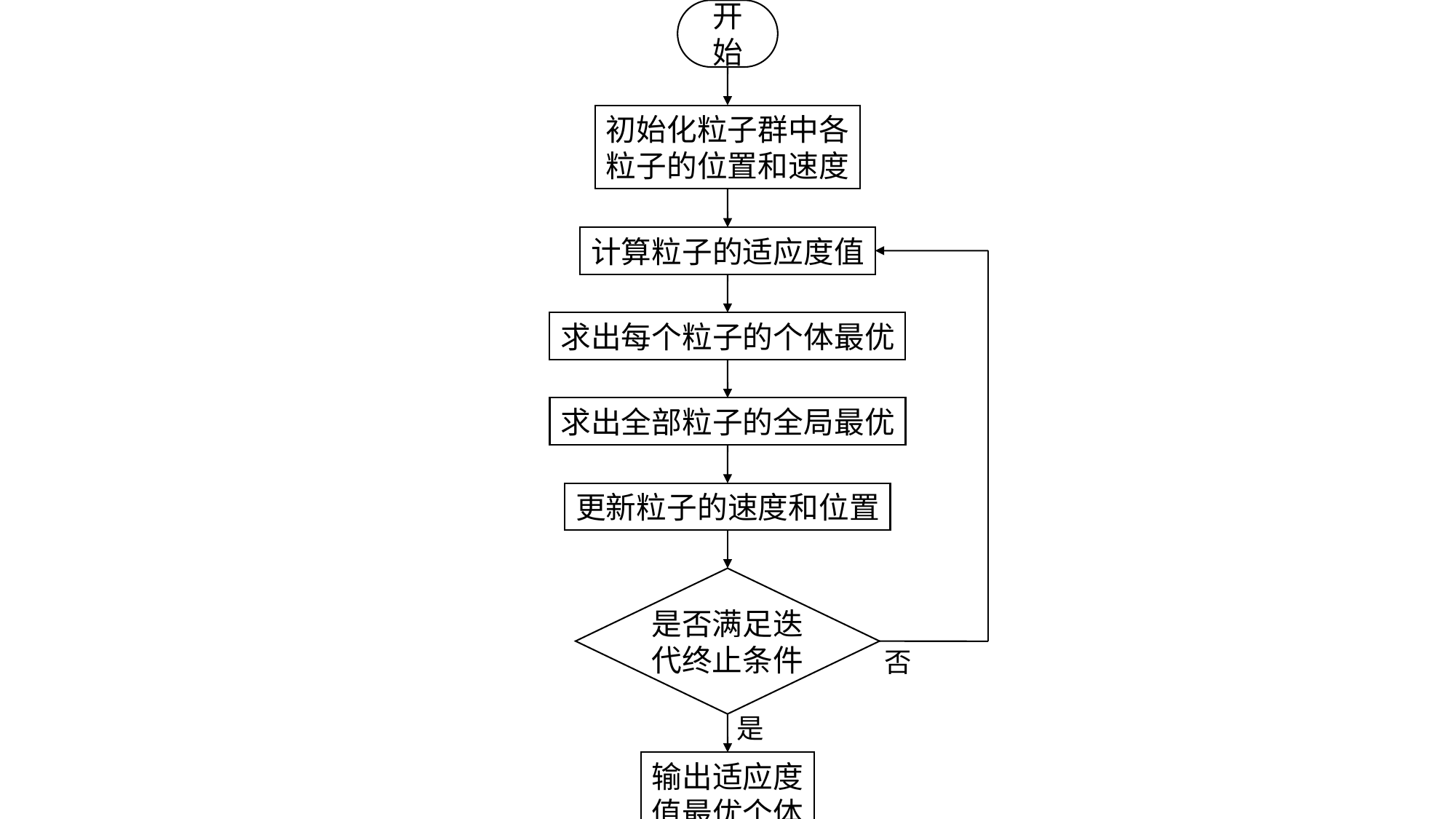

开始
初始化粒子群中各
粒子的位置和速度
计算粒子的适应度值
求出每个粒子的个体最优
求出全部粒子的全局最优
更新粒子的速度和位置
是否满足迭
代终止条件
否
是
输出适应度
值最优个体
结束